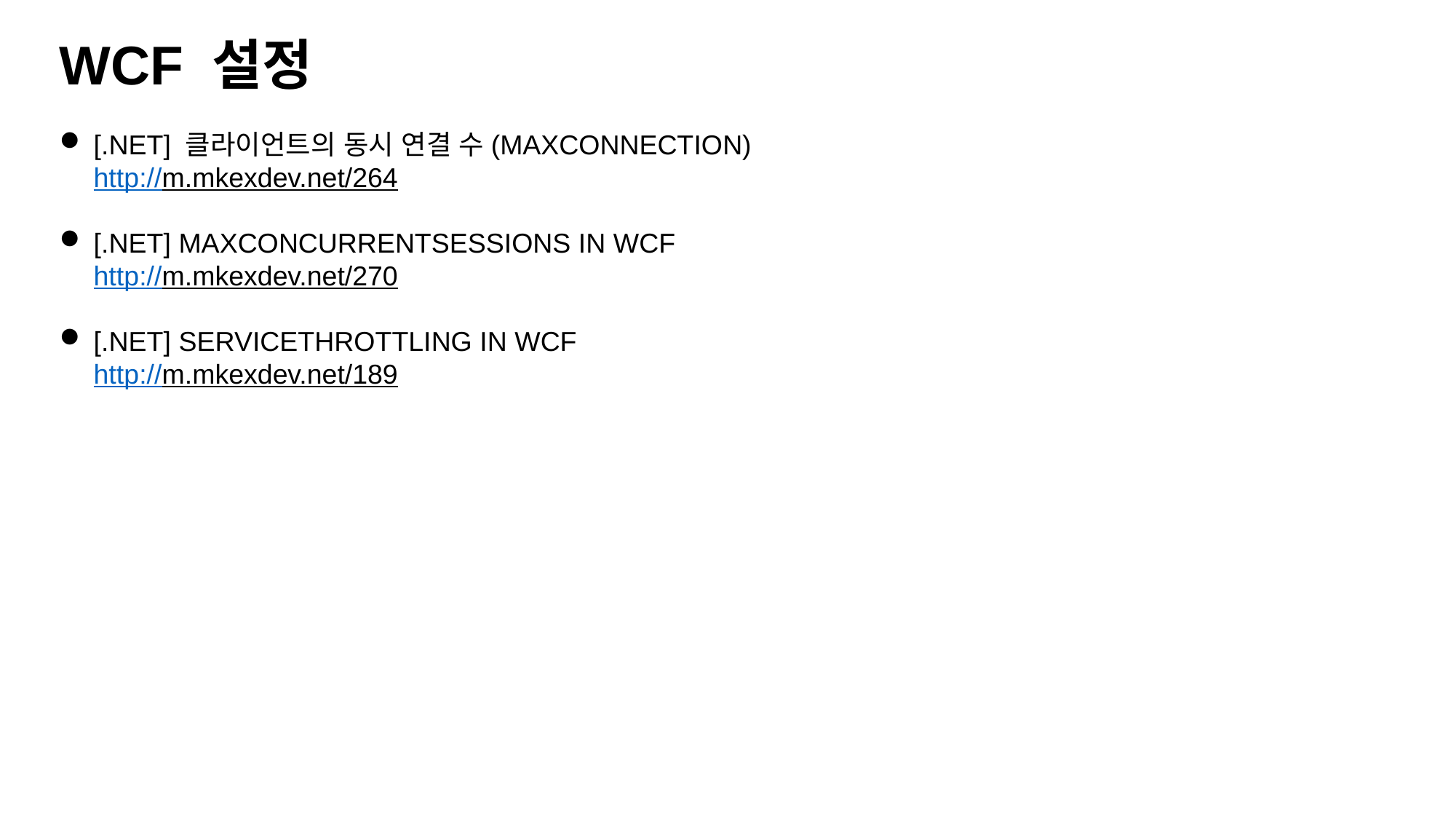

WCF 설정
[.NET] 클라이언트의 동시 연결 수(MAXCONNECTION)
http://m.mkexdev.net/264
[.NET] MAXCONCURRENTSESSIONS IN WCF
http://m.mkexdev.net/270
[.NET] SERVICETHROTTLING IN WCF
http://m.mkexdev.net/189